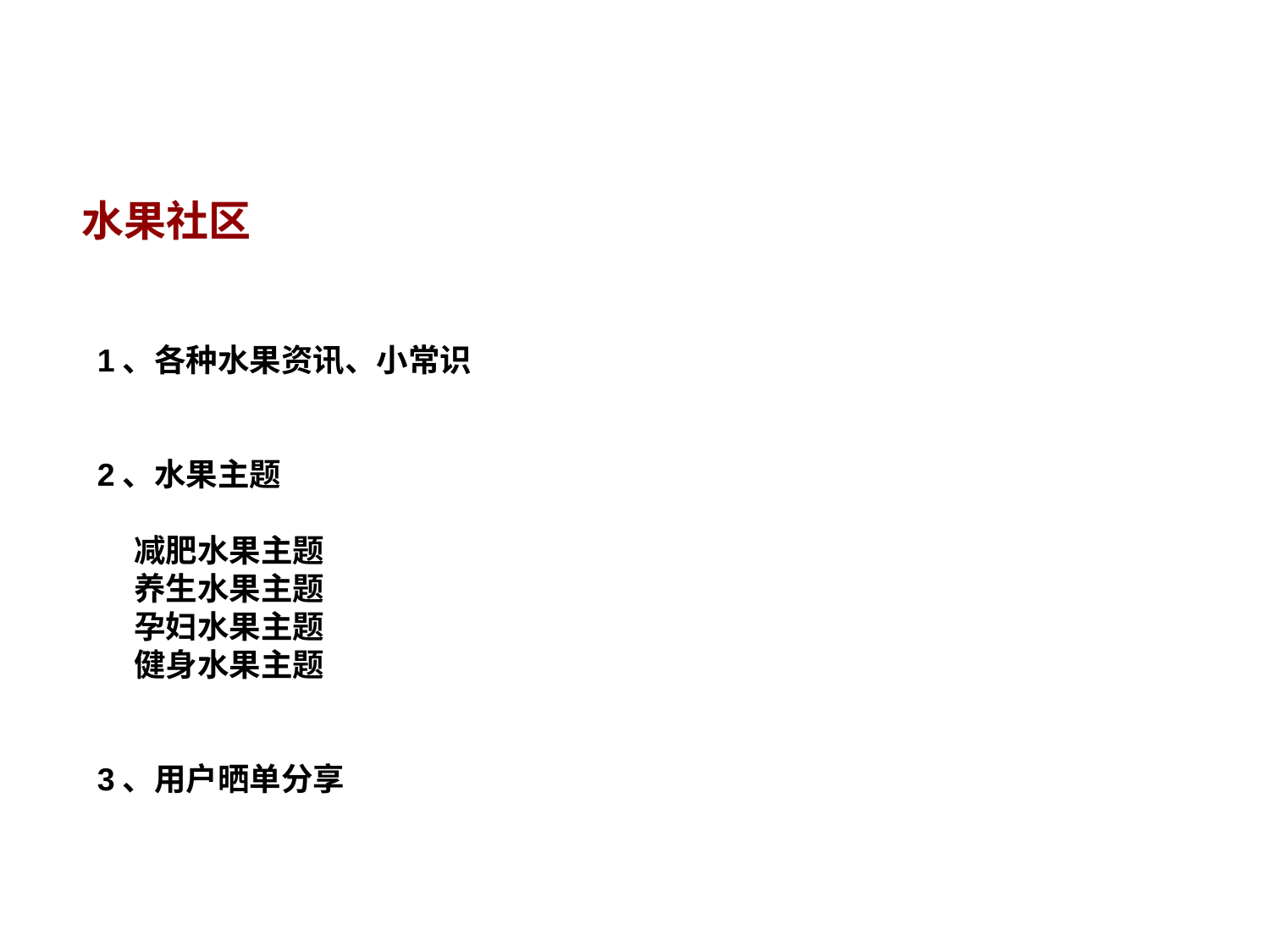

水果社区

1、各种水果资讯、小常识

2、水果主题

    减肥水果主题
    养生水果主题
    孕妇水果主题
    健身水果主题

3、用户晒单分享